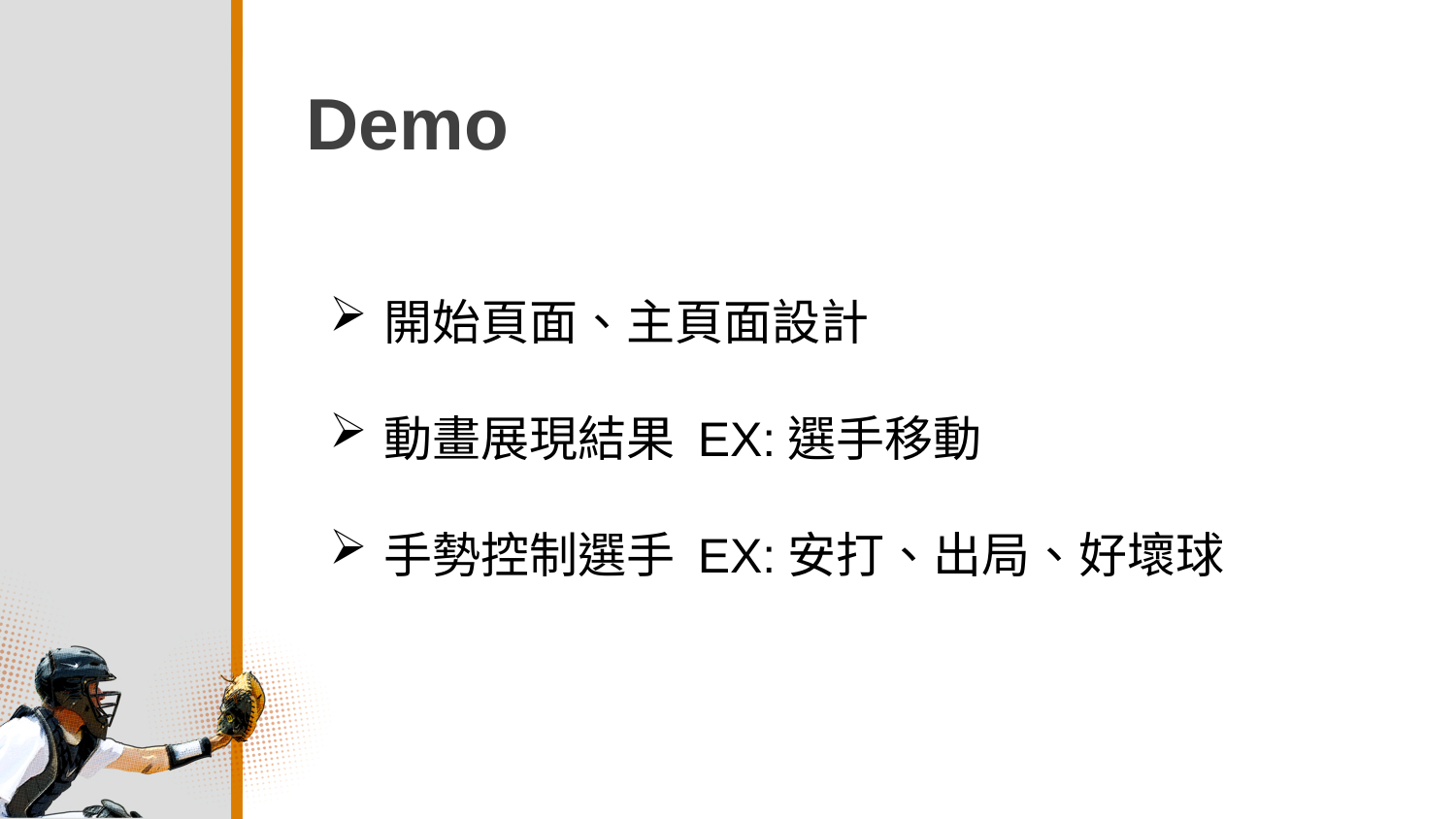

# Demo
開始頁面、主頁面設計
動畫展現結果 EX:選手移動
手勢控制選手 EX:安打、出局、好壞球